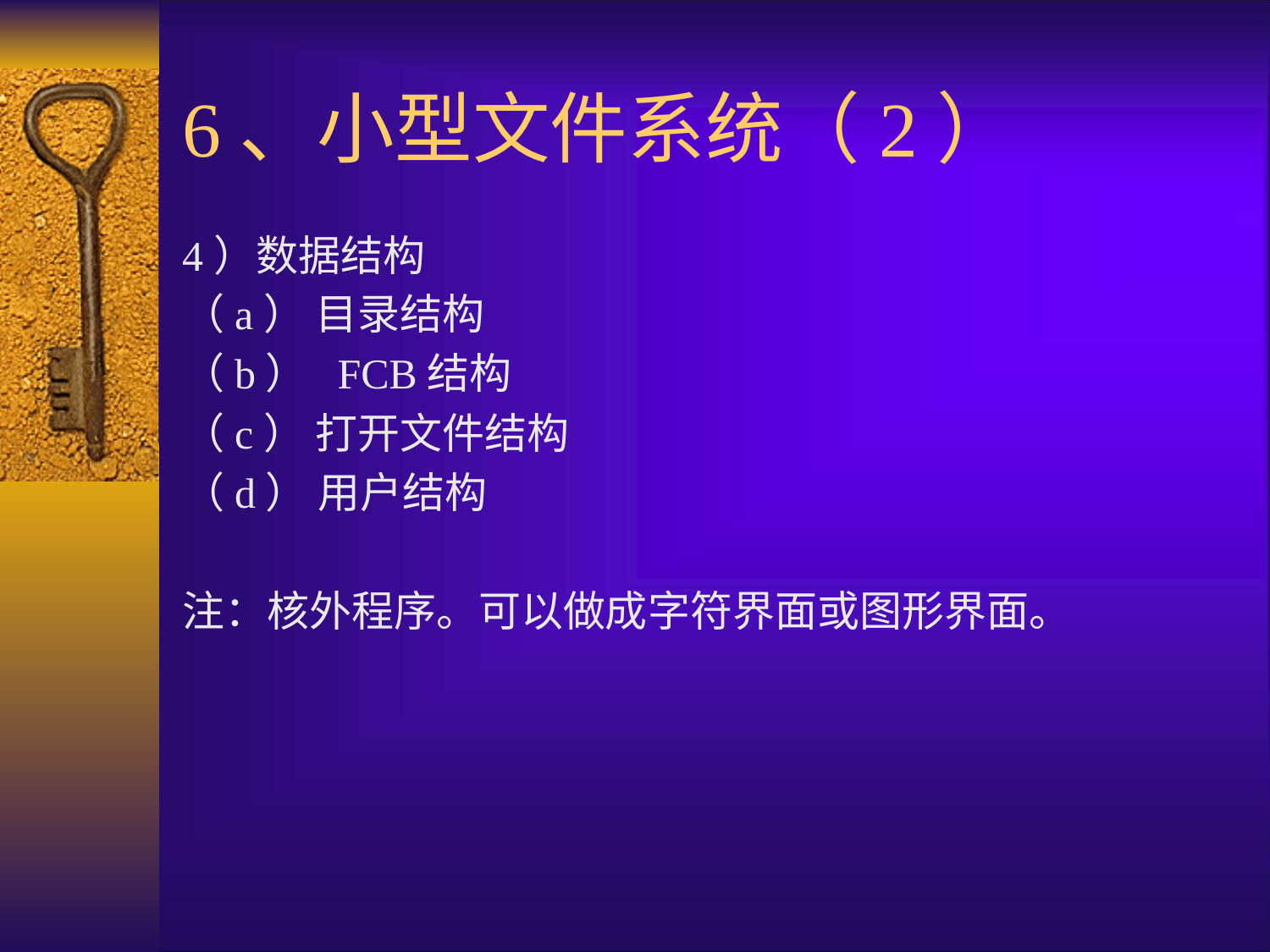

# 6、小型文件系统（2）
4）数据结构
（a） 目录结构
（b）  FCB结构
（c） 打开文件结构
（d） 用户结构

注：核外程序。可以做成字符界面或图形界面。